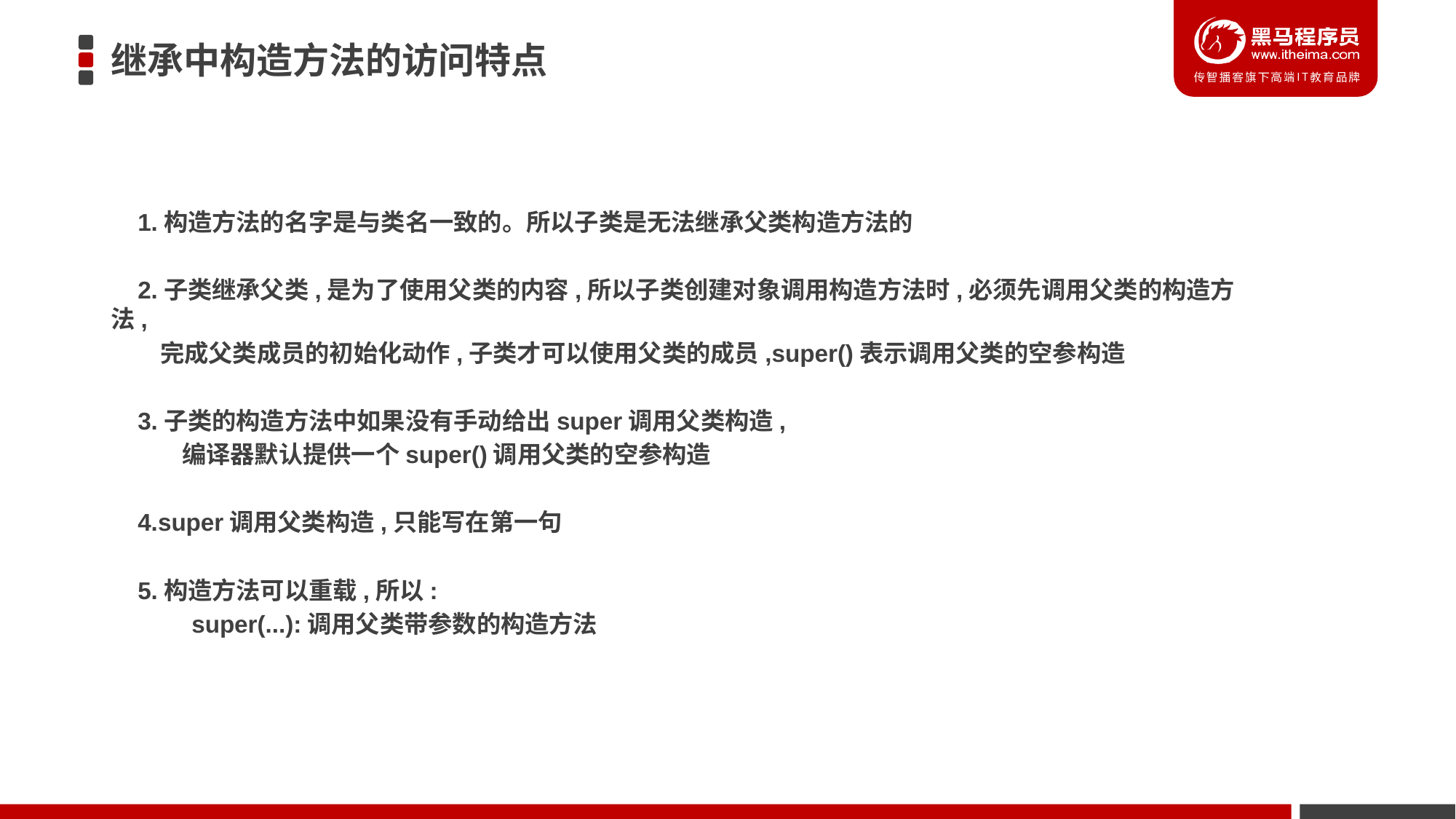

# 继承中构造方法的访问特点
    1.构造方法的名字是与类名一致的。所以子类是无法继承父类构造方法的

    2.子类继承父类,是为了使用父类的内容,所以子类创建对象调用构造方法时,必须先调用父类的构造方法,
        完成父类成员的初始化动作,子类才可以使用父类的成员,super()表示调用父类的空参构造

    3.子类的构造方法中如果没有手动给出super调用父类构造,
            编译器默认提供一个super()调用父类的空参构造

    4.super调用父类构造,只能写在第一句

    5.构造方法可以重载,所以:
            super(...):调用父类带参数的构造方法